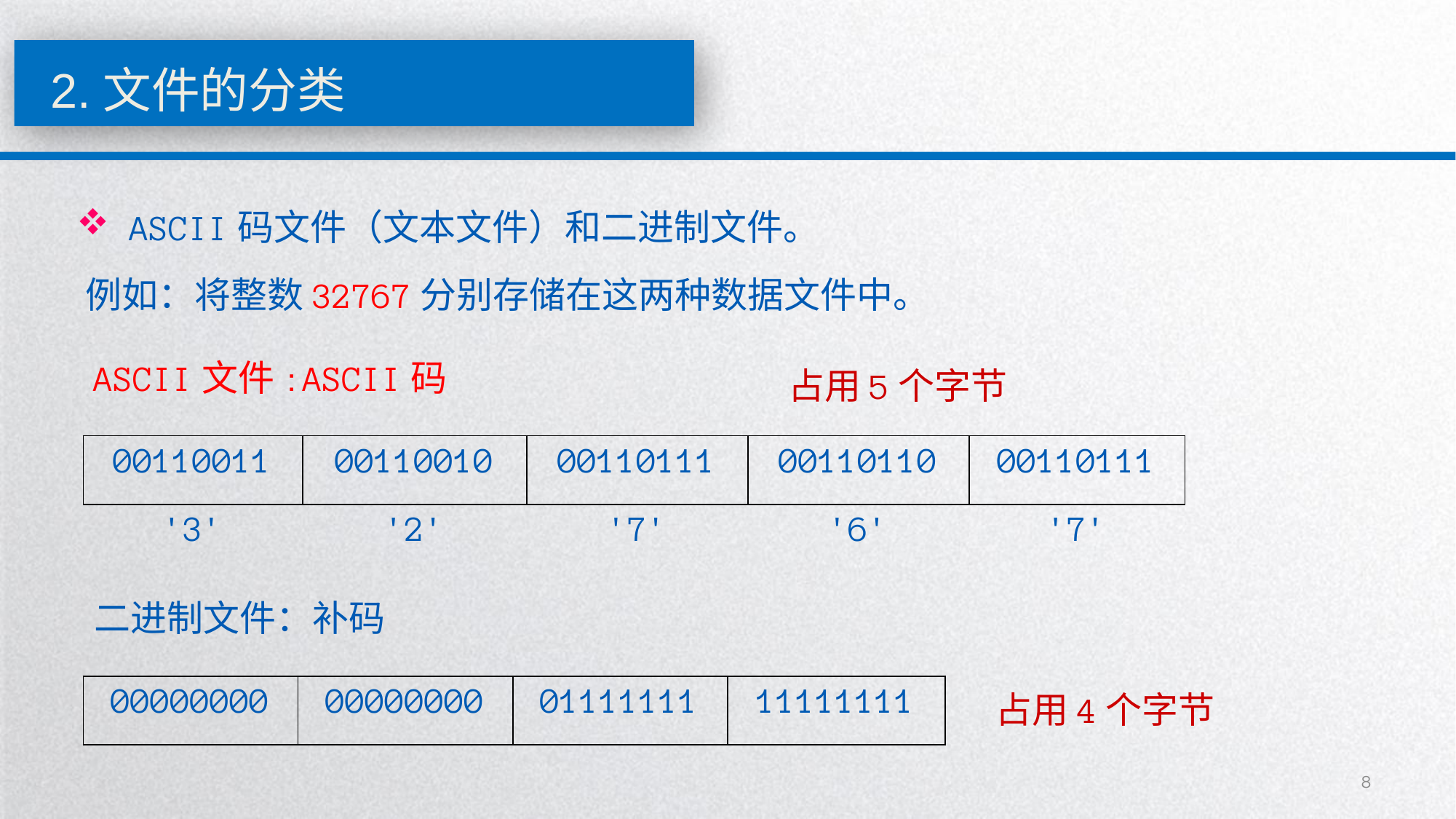

2.文件的分类
 ASCII码文件（文本文件）和二进制文件。
例如：将整数32767分别存储在这两种数据文件中。
ASCII文件:ASCII码
占用5个字节
| 00110011 | 00110010 | 00110111 | 00110110 | 00110111 |
| --- | --- | --- | --- | --- |
| '3' | '2' | '7' | '6' | '7' |
二进制文件：补码
| 00000000 | 00000000 | 01111111 | 11111111 |
| --- | --- | --- | --- |
占用4个字节
8